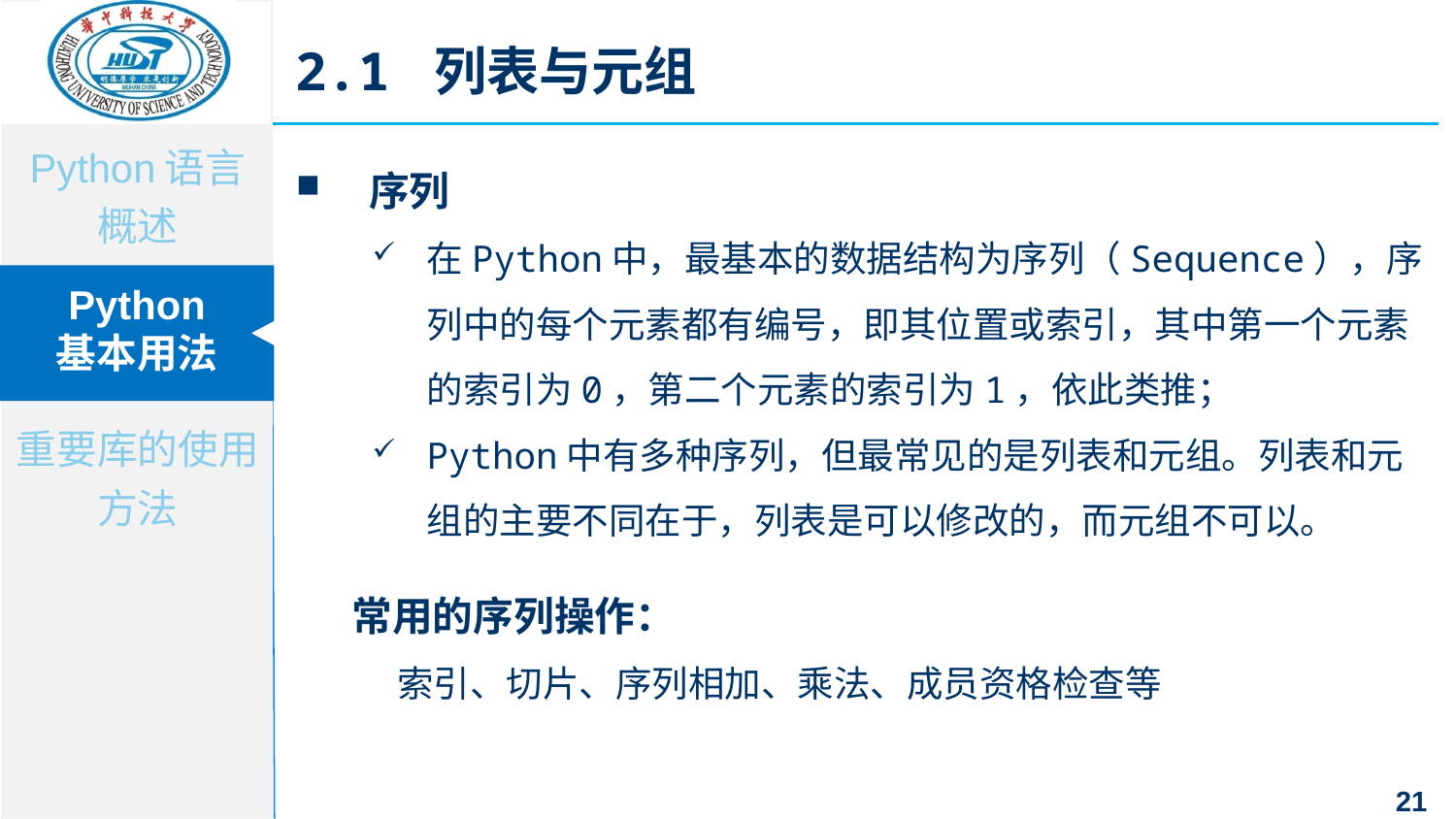

2.1 列表与元组
序列
在Python中，最基本的数据结构为序列（Sequence），序列中的每个元素都有编号，即其位置或索引，其中第一个元素的索引为0，第二个元素的索引为1，依此类推；
Python中有多种序列，但最常见的是列表和元组。列表和元组的主要不同在于，列表是可以修改的，而元组不可以。
     常用的序列操作：
  索引、切片、序列相加、乘法、成员资格检查等